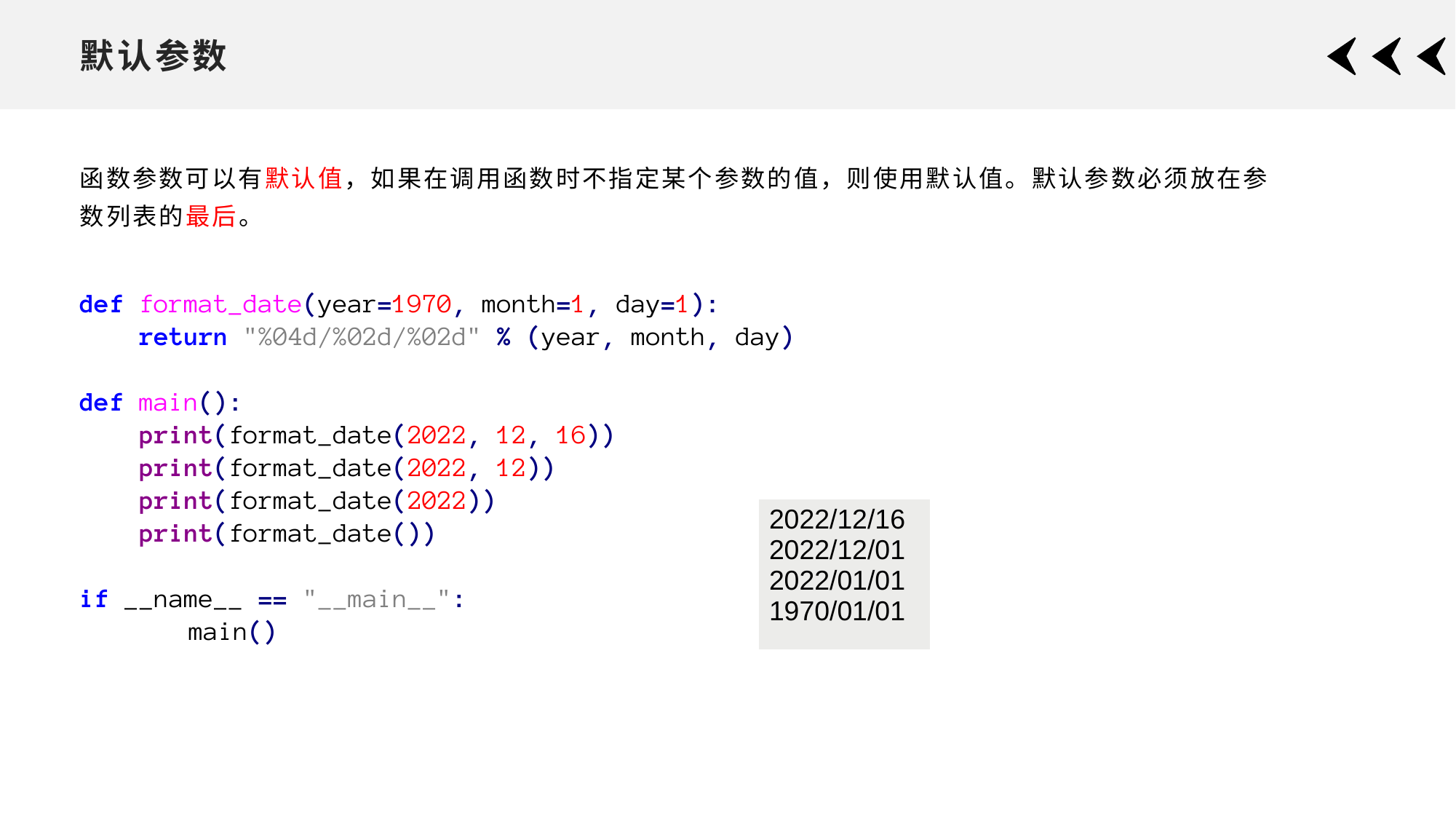

# 默认参数
函数参数可以有默认值，如果在调用函数时不指定某个参数的值，则使用默认值。默认参数必须放在参数列表的最后。
def format_date(year=1970, month=1, day=1):
    return "%04d/%02d/%02d" % (year, month, day)

def main():
    print(format_date(2022, 12, 16))
    print(format_date(2022, 12))
    print(format_date(2022))
    print(format_date())

if __name__ == "__main__":
	main()
| 2022/12/16 2022/12/01 2022/01/01 1970/01/01 |
| --- |